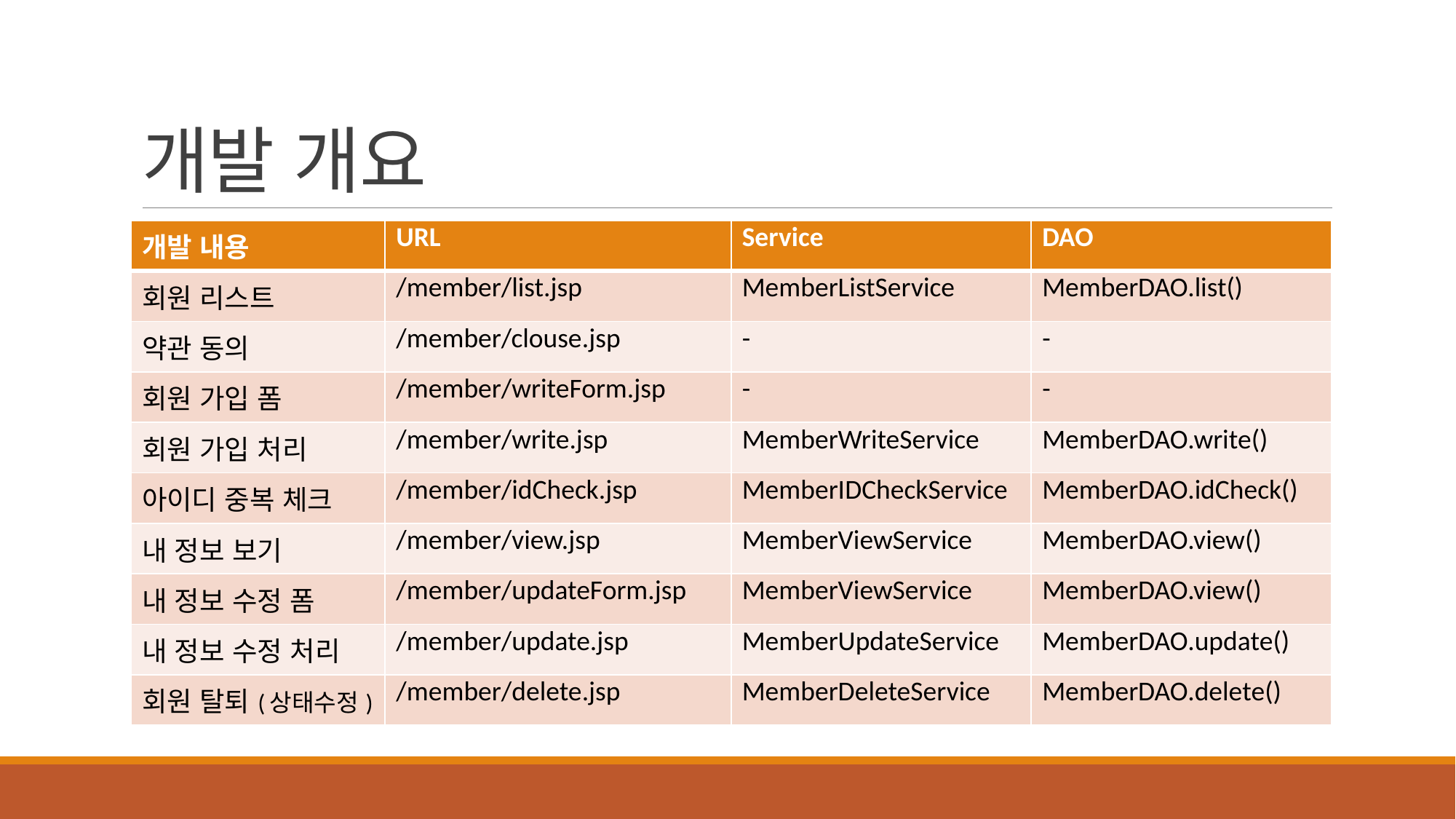

# 개발 개요
| 개발 내용 | URL | Service | DAO |
| --- | --- | --- | --- |
| 회원 리스트 | /member/list.jsp | MemberListService | MemberDAO.list() |
| 약관 동의 | /member/clouse.jsp | - | - |
| 회원 가입 폼 | /member/writeForm.jsp | - | - |
| 회원 가입 처리 | /member/write.jsp | MemberWriteService | MemberDAO.write() |
| 아이디 중복 체크 | /member/idCheck.jsp | MemberIDCheckService | MemberDAO.idCheck() |
| 내 정보 보기 | /member/view.jsp | MemberViewService | MemberDAO.view() |
| 내 정보 수정 폼 | /member/updateForm.jsp | MemberViewService | MemberDAO.view() |
| 내 정보 수정 처리 | /member/update.jsp | MemberUpdateService | MemberDAO.update() |
| 회원 탈퇴(상태수정) | /member/delete.jsp | MemberDeleteService | MemberDAO.delete() |